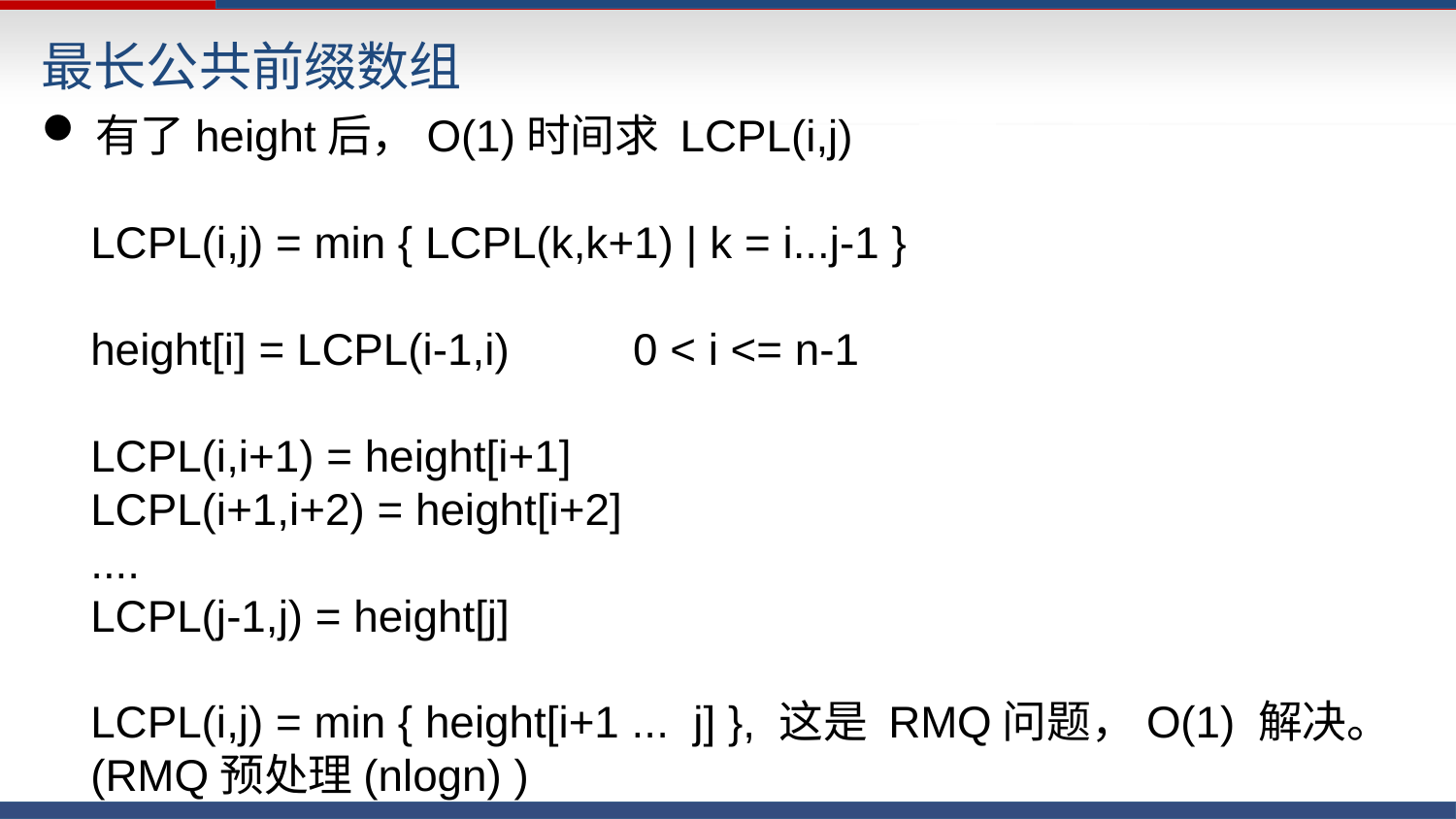

最长公共前缀数组
有了height后，O(1)时间求 LCPL(i,j)

    LCPL(i,j) = min { LCPL(k,k+1) | k = i...j-1 }

    height[i] = LCPL(i-1,i)          0 < i <= n-1

    LCPL(i,i+1) = height[i+1]
    LCPL(i+1,i+2) = height[i+2]
    ....
    LCPL(j-1,j) = height[j]

    LCPL(i,j) = min { height[i+1 ...  j] }, 这是 RMQ问题，O(1) 解决。
    (RMQ预处理(nlogn) )